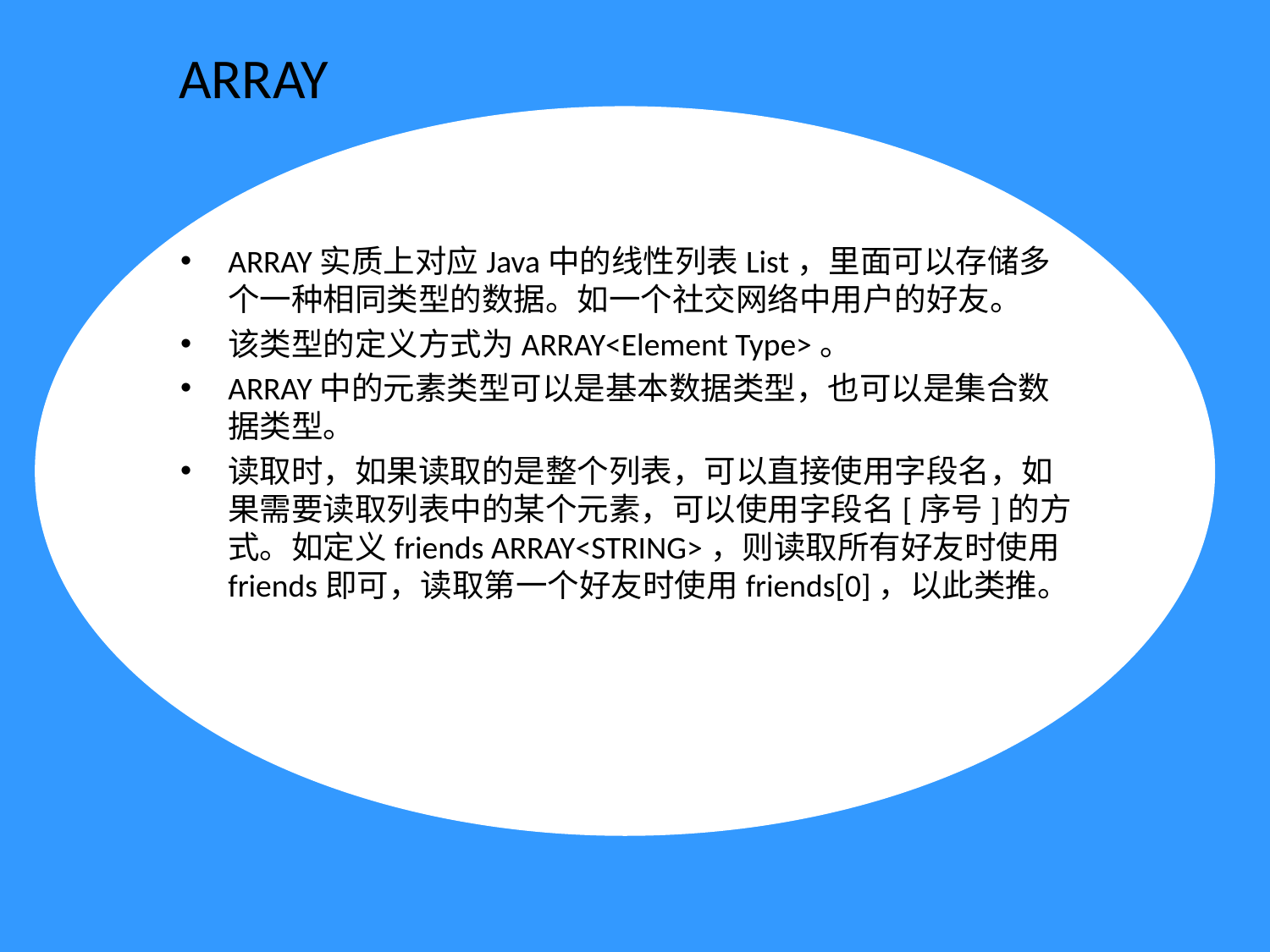

# ARRAY
ARRAY实质上对应Java中的线性列表List，里面可以存储多个一种相同类型的数据。如一个社交网络中用户的好友。
该类型的定义方式为ARRAY<Element Type>。
ARRAY中的元素类型可以是基本数据类型，也可以是集合数据类型。
读取时，如果读取的是整个列表，可以直接使用字段名，如果需要读取列表中的某个元素，可以使用字段名[序号]的方式。如定义friends ARRAY<STRING>，则读取所有好友时使用friends即可，读取第一个好友时使用friends[0]，以此类推。